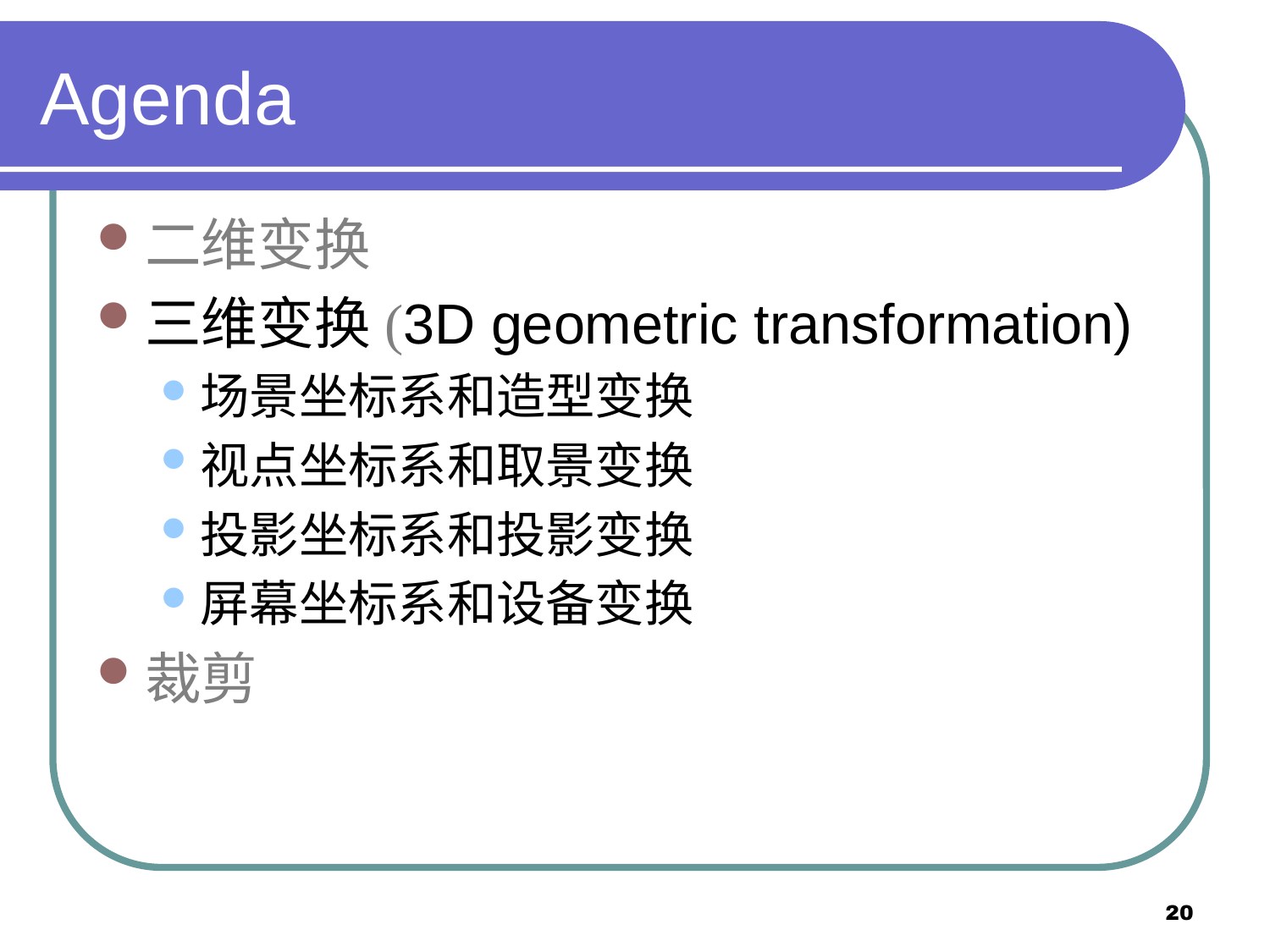

# Agenda
二维变换
三维变换(3D geometric transformation)
场景坐标系和造型变换
视点坐标系和取景变换
投影坐标系和投影变换
屏幕坐标系和设备变换
裁剪
20